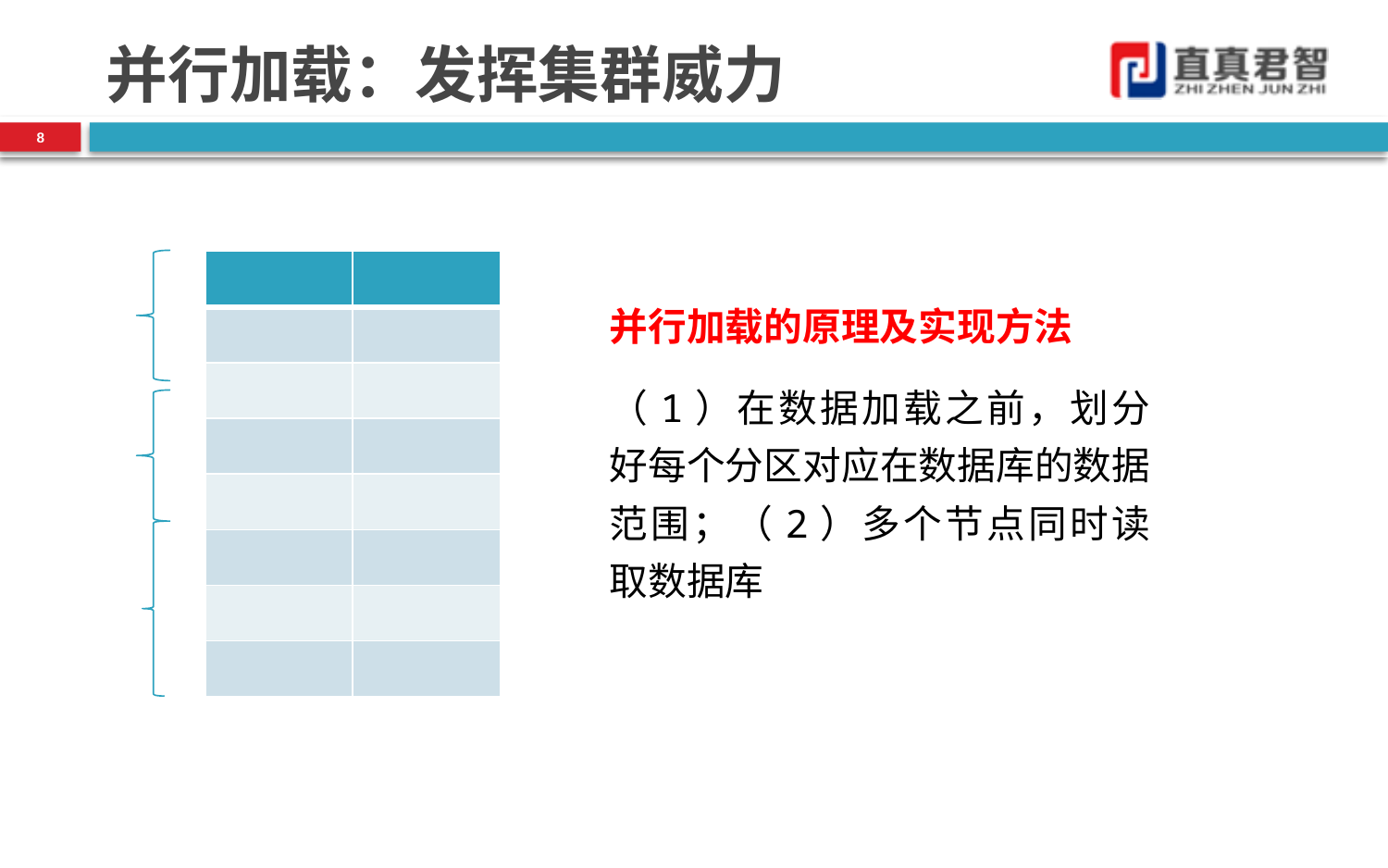

# 并行加载：发挥集群威力
8

并行加载的原理及实现方法
（1）在数据加载之前，划分好每个分区对应在数据库的数据范围；（2）多个节点同时读取数据库

|  |  |
| --- | --- |
|  |  |
|  |  |
|  |  |
|  |  |
|  |  |
|  |  |
|  |  |